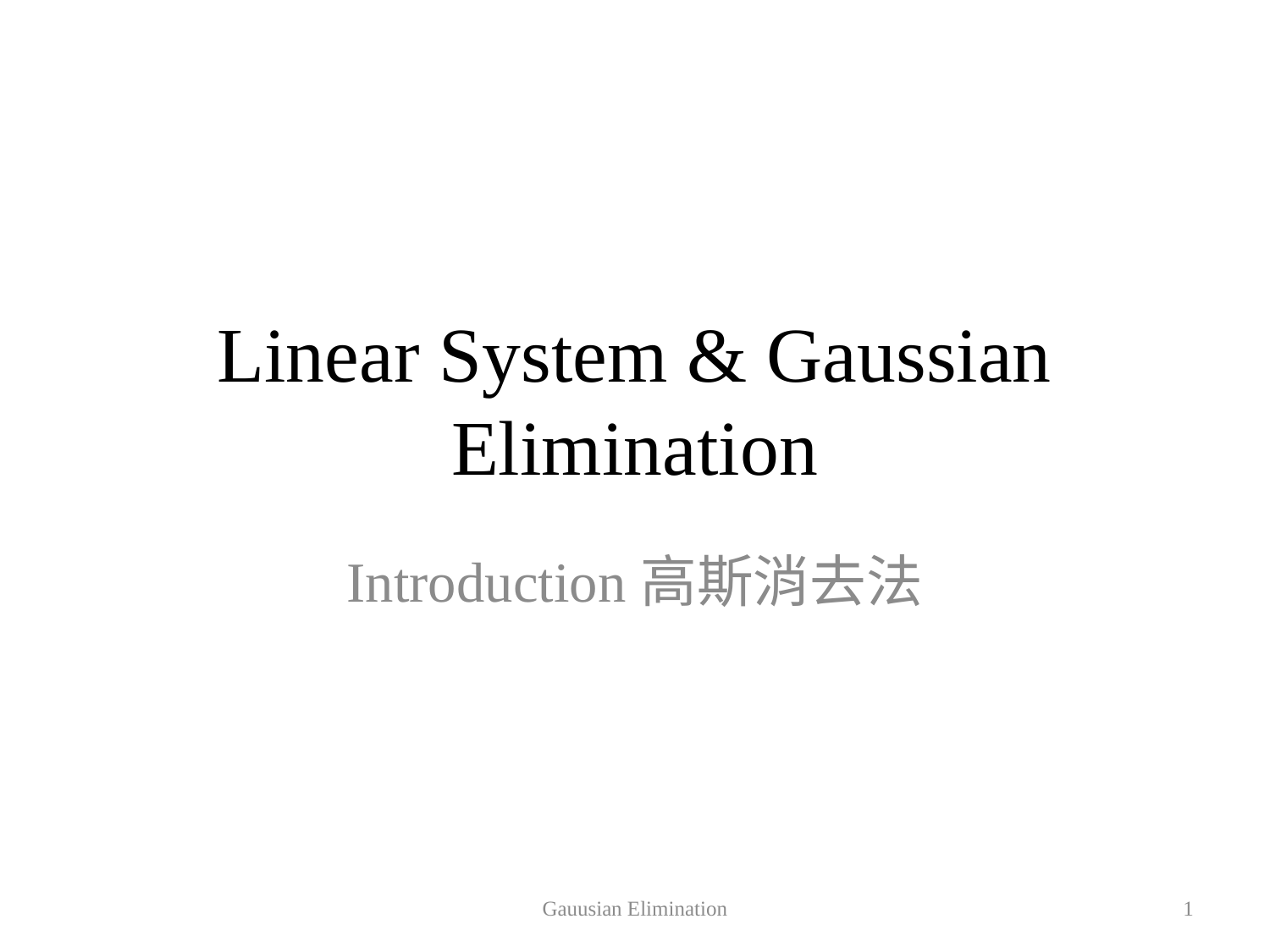

# Linear System & Gaussian Elimination
Introduction高斯消去法
Gauusian Elimination
1